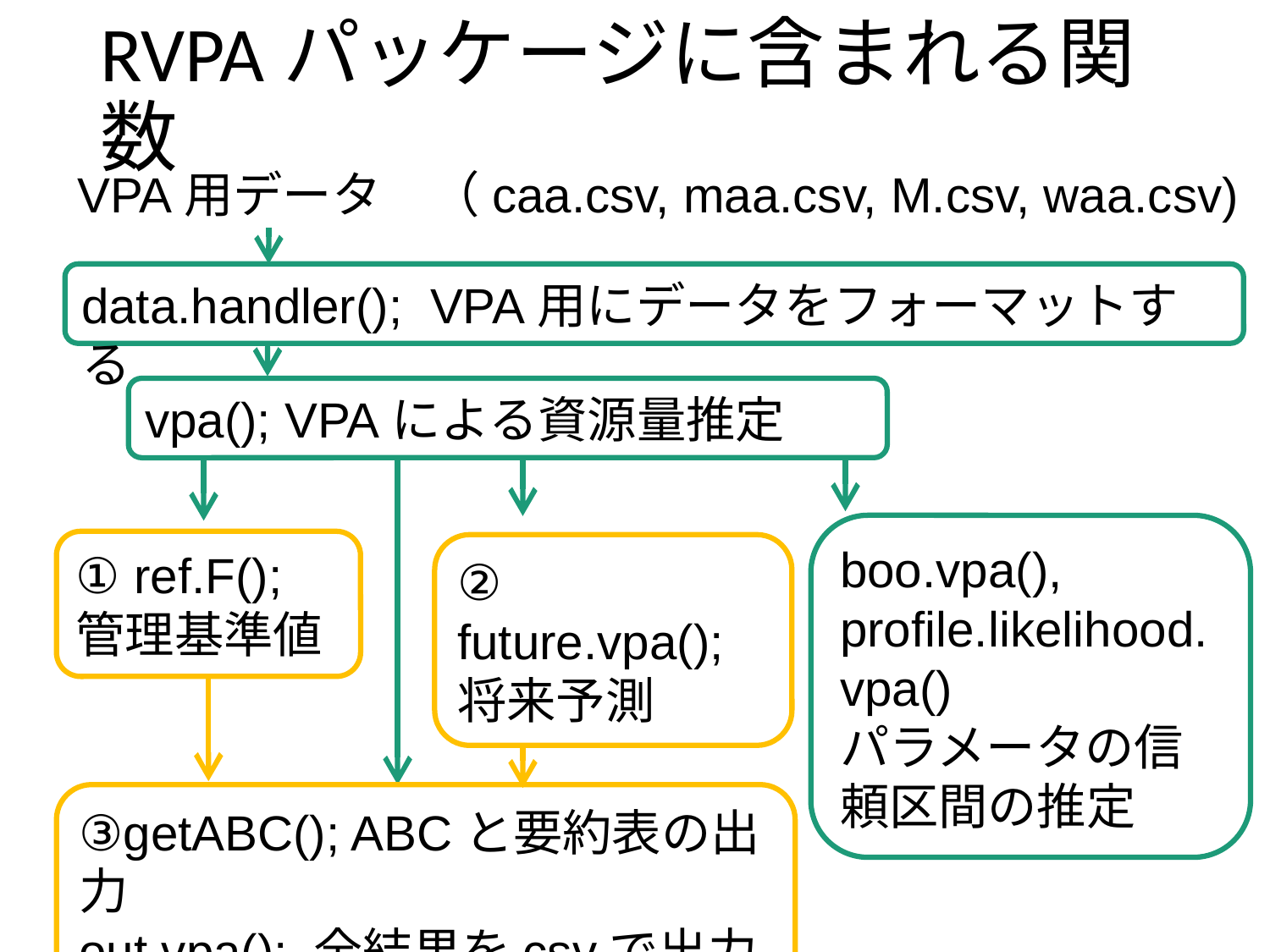

# RVPAパッケージに含まれる関数
VPA用データ　（caa.csv, maa.csv, M.csv, waa.csv)
data.handler();  VPA用にデータをフォーマットする
vpa(); VPAによる資源量推定
boo.vpa(), profile.likelihood.vpa()
パラメータの信頼区間の推定
① ref.F();
管理基準値
② future.vpa();
将来予測
③getABC(); ABCと要約表の出力
out.vpa(); 全結果をcsvで出力